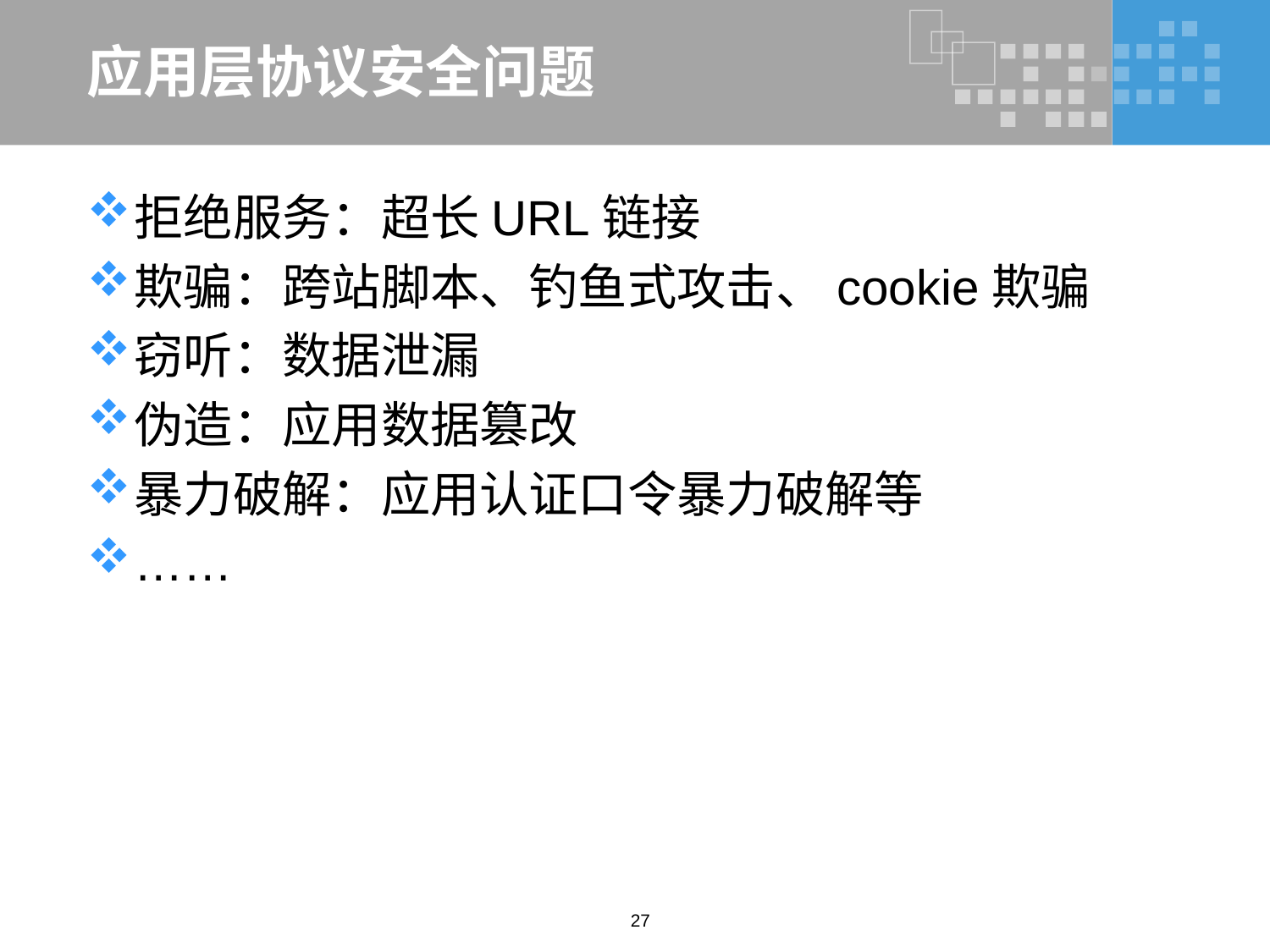

# 应用层协议安全问题
拒绝服务：超长URL链接
欺骗：跨站脚本、钓鱼式攻击、cookie欺骗
窃听：数据泄漏
伪造：应用数据篡改
暴力破解：应用认证口令暴力破解等
……

27